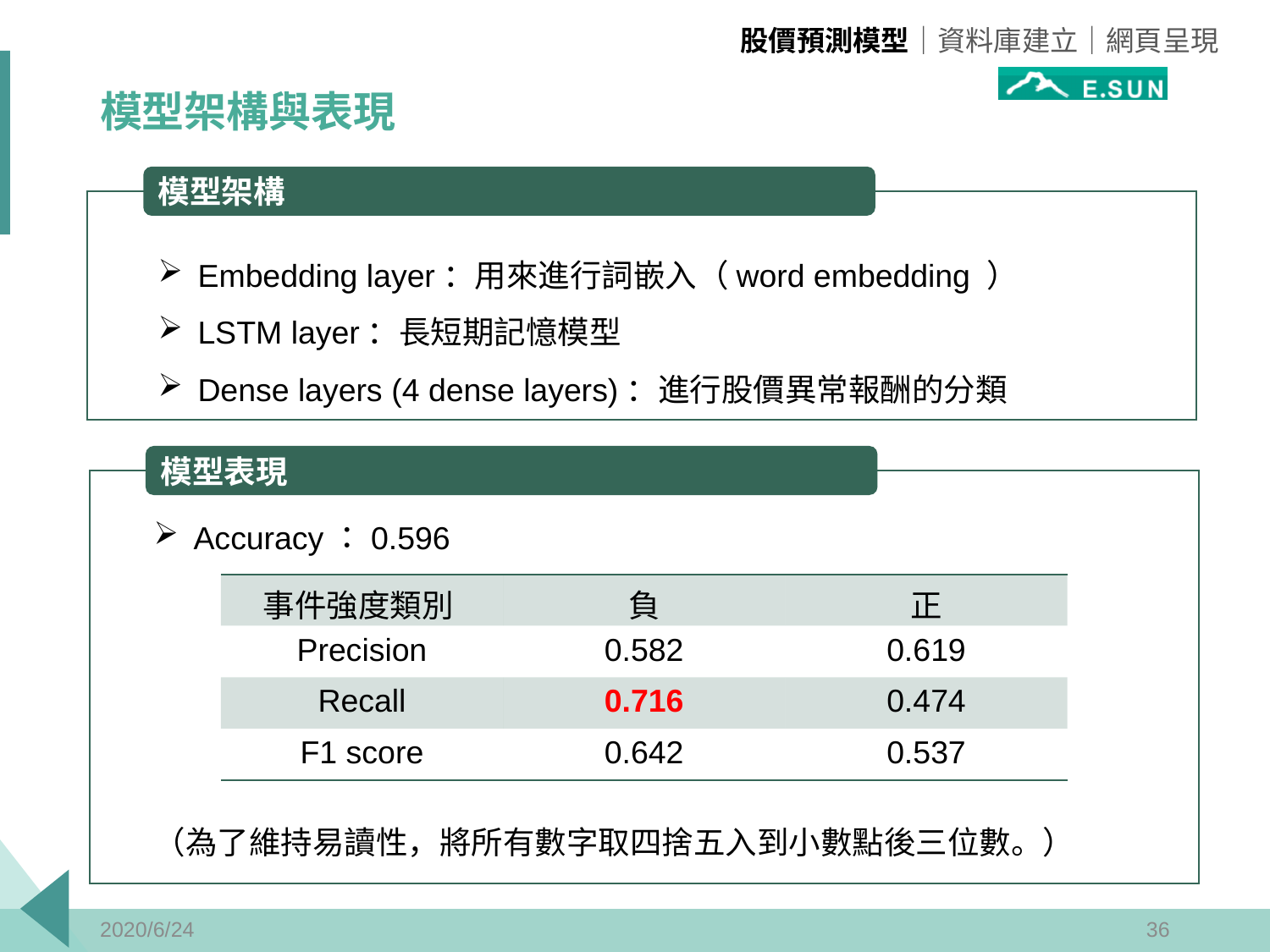

股價預測模型｜資料庫建立｜網頁呈現
# 模型架構與表現
模型架構

Embedding layer：用來進行詞嵌入（word embedding ）
LSTM layer：長短期記憶模型
Dense layers (4 dense layers)：進行股價異常報酬的分類
模型表現

Accuracy：0.596

（為了維持易讀性，將所有數字取四捨五入到小數點後三位數。）

| 事件強度類別 | 負 | 正 |
| --- | --- | --- |
| Precision | 0.582 | 0.619 |
| Recall | 0.716 | 0.474 |
| F1 score | 0.642 | 0.537 |
2020/6/24
36